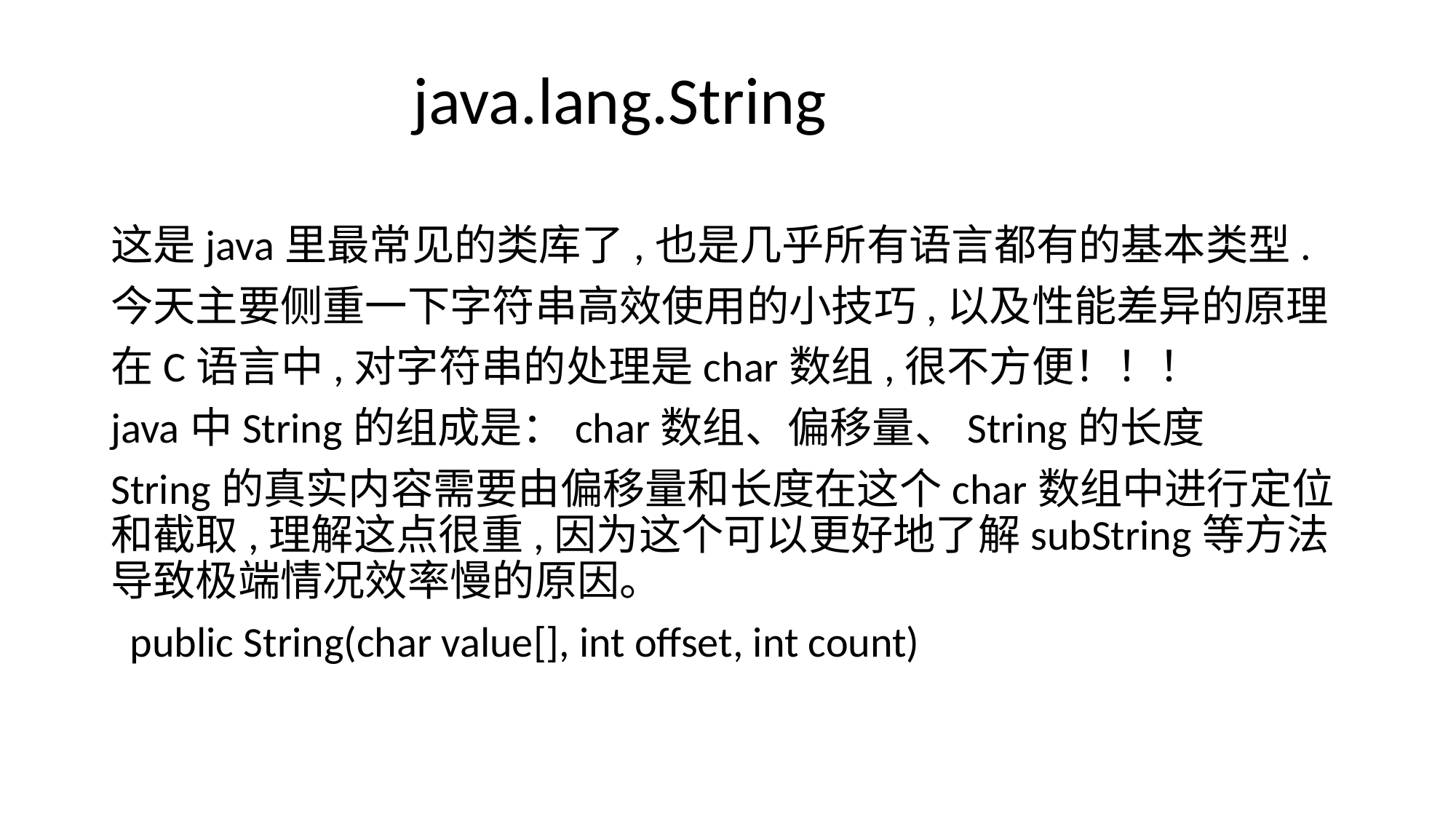

# java.lang.String
这是java里最常见的类库了,也是几乎所有语言都有的基本类型.
今天主要侧重一下字符串高效使用的小技巧,以及性能差异的原理
在C语言中,对字符串的处理是char数组,很不方便！！！
java中String的组成是：char数组、偏移量、String的长度
String的真实内容需要由偏移量和长度在这个char数组中进行定位和截取,理解这点很重,因为这个可以更好地了解subString等方法导致极端情况效率慢的原因。
  public String(char value[], int offset, int count)